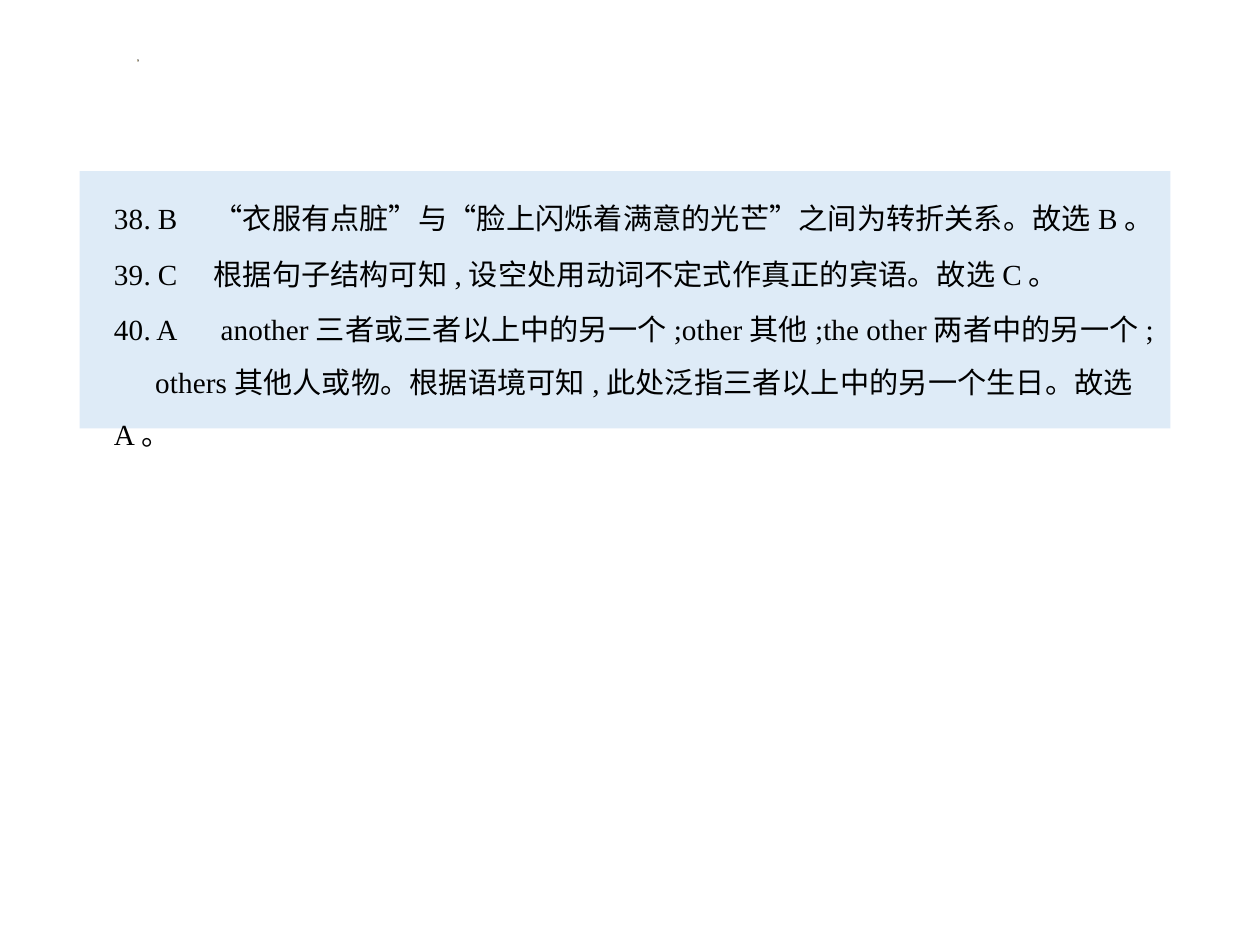

38. B　“衣服有点脏”与“脸上闪烁着满意的光芒”之间为转折关系。故选B。
39. C　根据句子结构可知,设空处用动词不定式作真正的宾语。故选C。
40. A　another三者或三者以上中的另一个;other其他;the other两者中的另一个;
     others其他人或物。根据语境可知,此处泛指三者以上中的另一个生日。故选A。